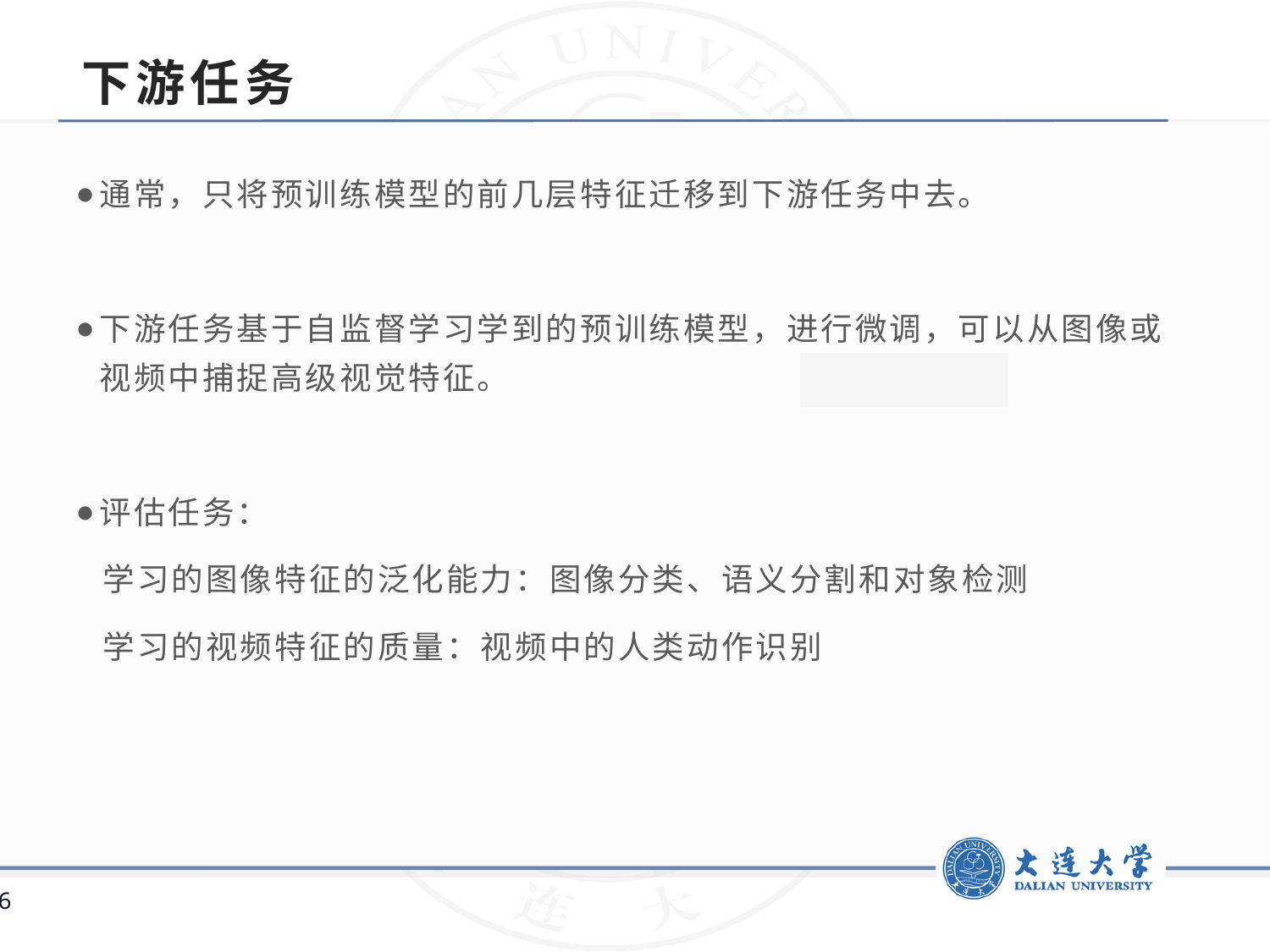

# 下游任务
通常，只将预训练模型的前几层特征迁移到下游任务中去。

下游任务基于自监督学习学到的预训练模型，进行微调，可以从图像或视频中捕捉高级视觉特征。

评估任务：
  学习的图像特征的泛化能力：图像分类、语义分割和对象检测
  学习的视频特征的质量：视频中的人类动作识别